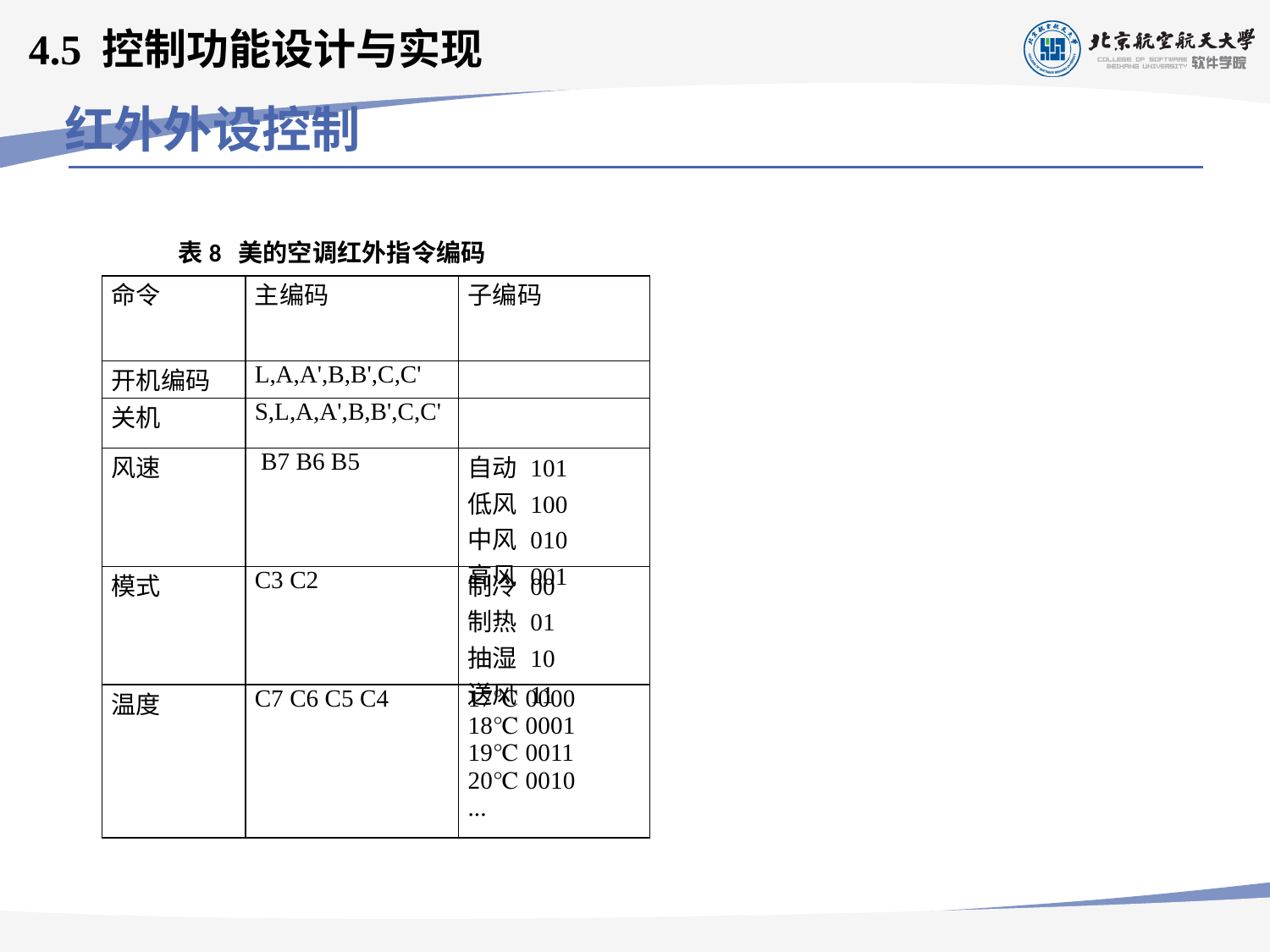

4.5 控制功能设计与实现
红外外设控制

表8  美的空调红外指令编码
| 命令 | 主编码 | 子编码 |
| --- | --- | --- |
| 开机编码 | L,A,A',B,B',C,C' |  |
| 关机 | S,L,A,A',B,B',C,C' |  |
| 风速 | B7 B6 B5 | 自动 101 低风 100 中风 010 高风 001 |
| 模式 | C3 C2 | 制冷 00 制热 01 抽湿 10 送风 11 |
| 温度 | C7 C6 C5 C4 | 17℃ 0000 18℃ 0001 19℃ 0011 20℃ 0010 ... |